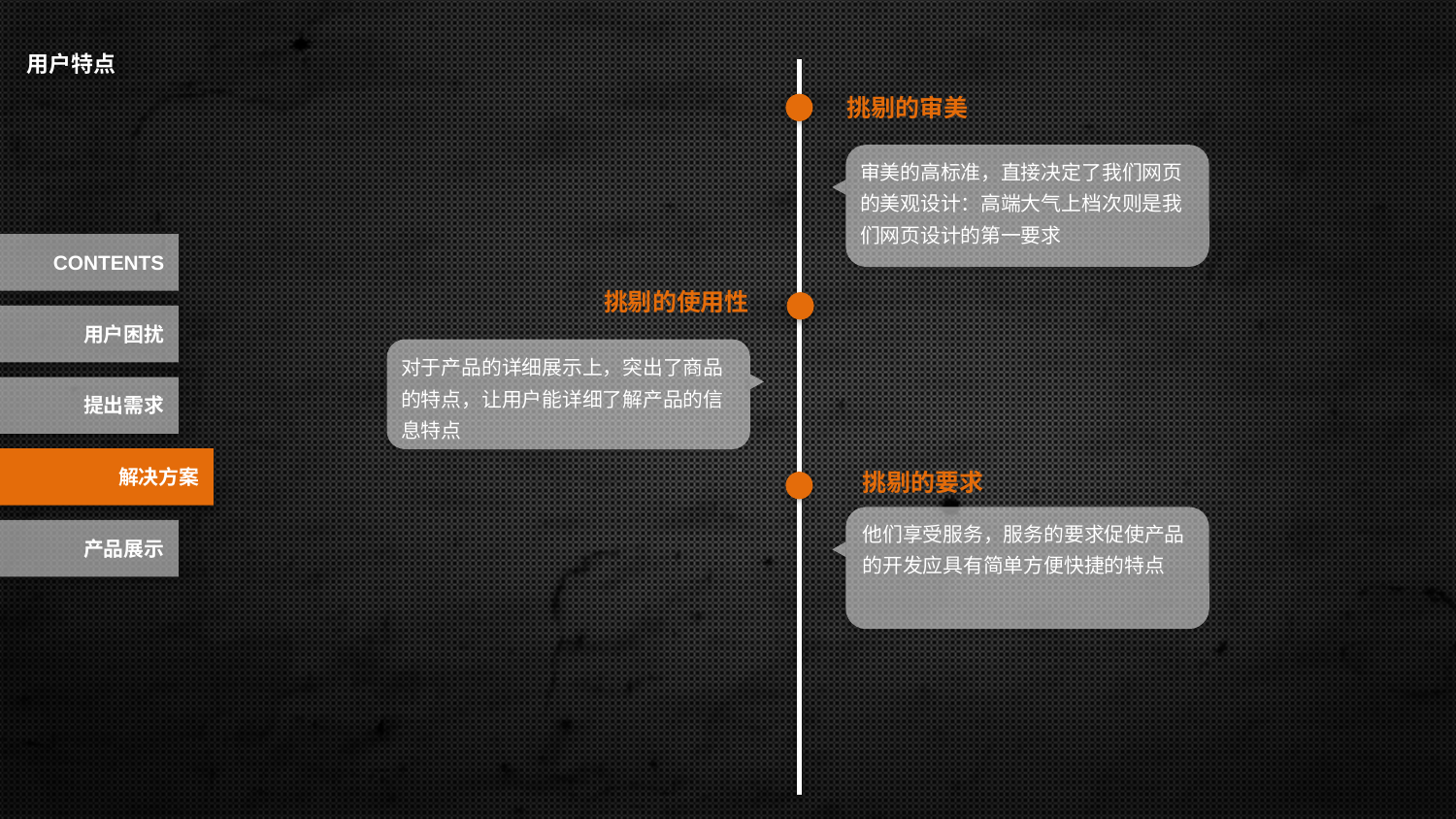

用户特点
挑剔的审美

审美的高标准，直接决定了我们网页的美观设计：高端大气上档次则是我们网页设计的第一要求

CONTENTS
挑剔的使用性

用户困扰

对于产品的详细展示上，突出了商品的特点，让用户能详细了解产品的信息特点

提出需求

解决方案
挑剔的要求

他们享受服务，服务的要求促使产品的开发应具有简单方便快捷的特点

产品展示